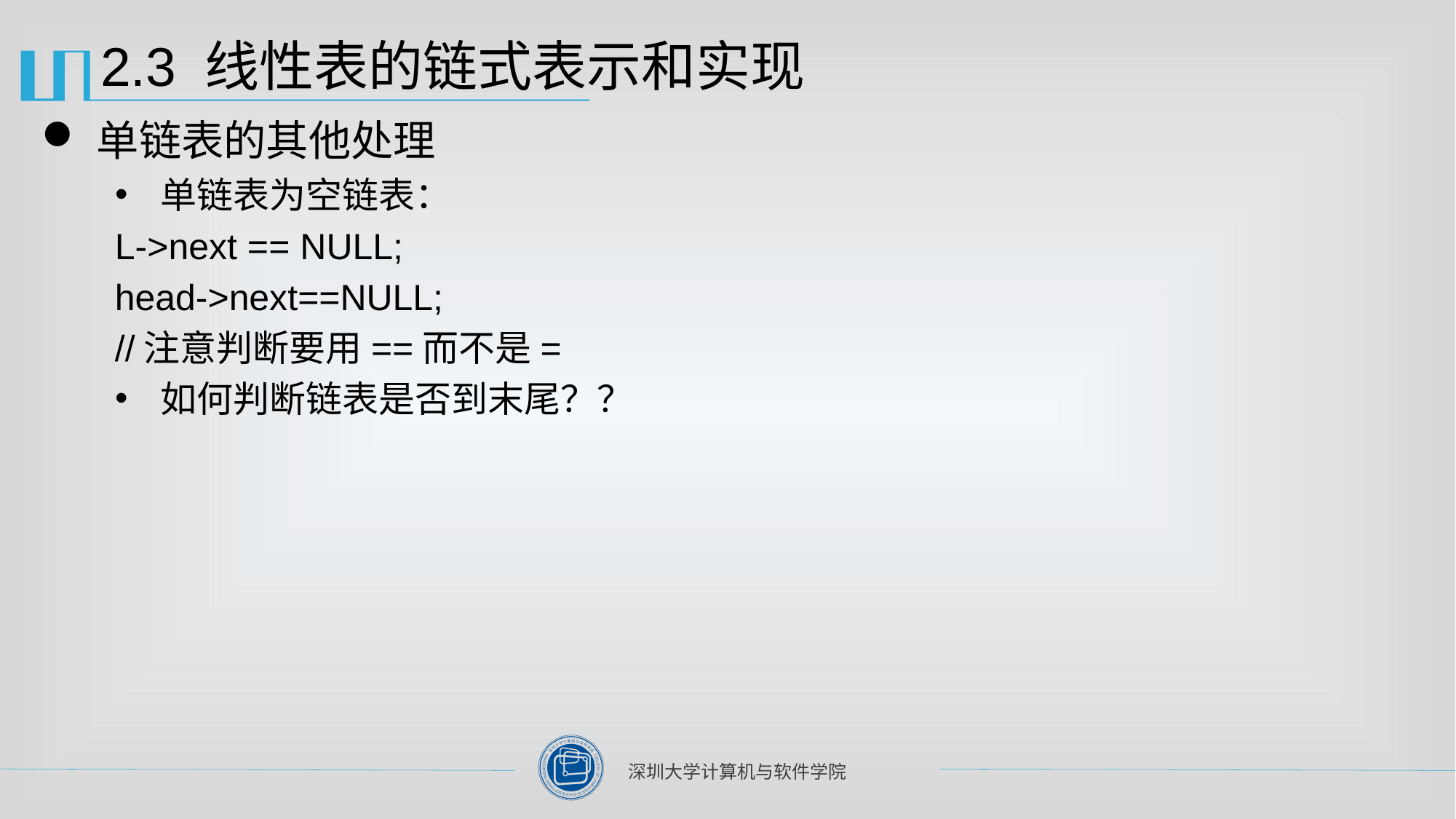

# 2.3 线性表的链式表示和实现
单链表的其他处理
单链表为空链表：
L->next == NULL;
head->next==NULL;
//注意判断要用==而不是=
如何判断链表是否到末尾？？

34